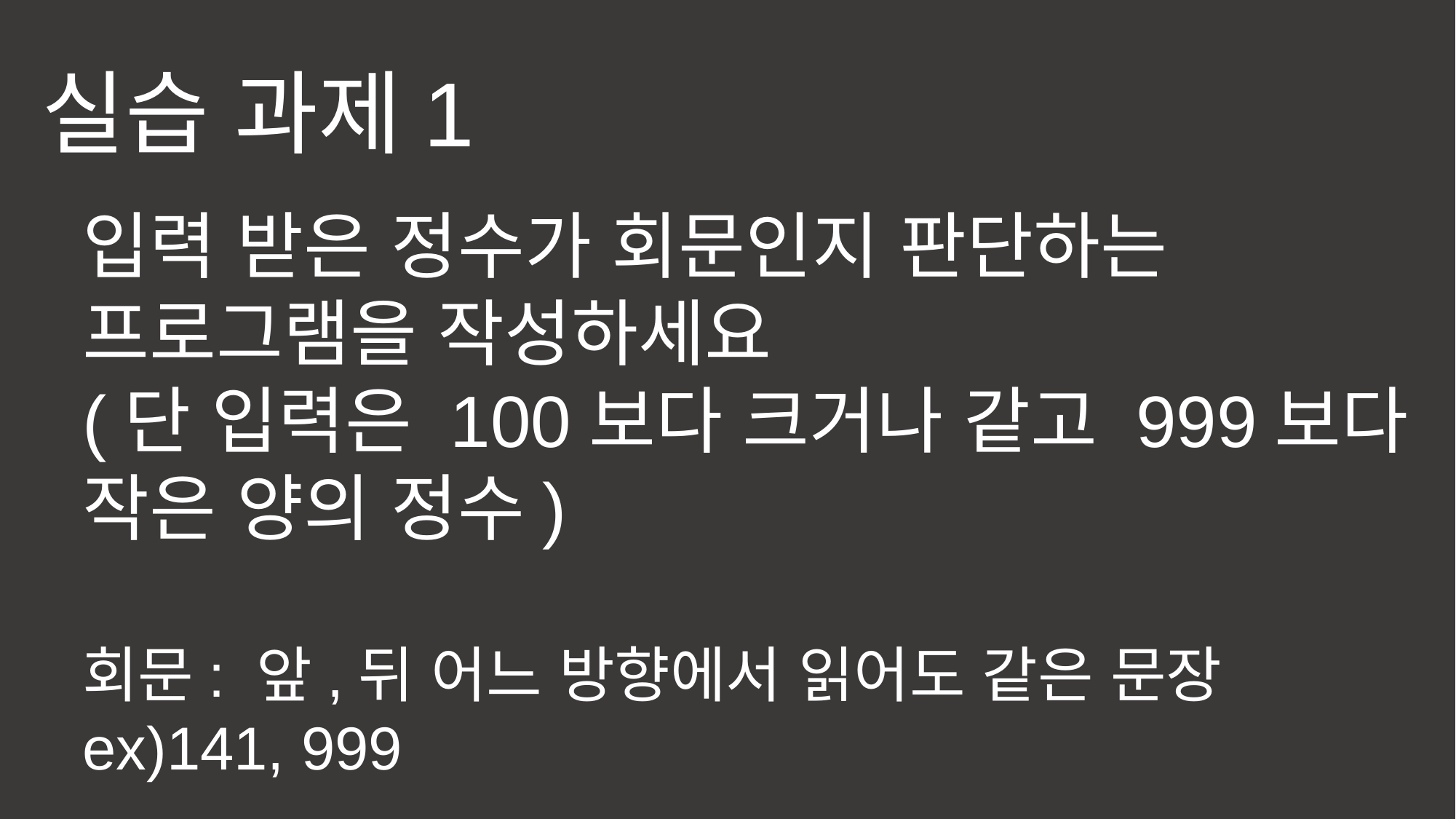

실습 과제1
입력 받은 정수가 회문인지 판단하는
프로그램을 작성하세요
(단 입력은 100보다 크거나 같고 999보다
작은 양의 정수)

회문: 앞,뒤 어느 방향에서 읽어도 같은 문장
ex)141, 999